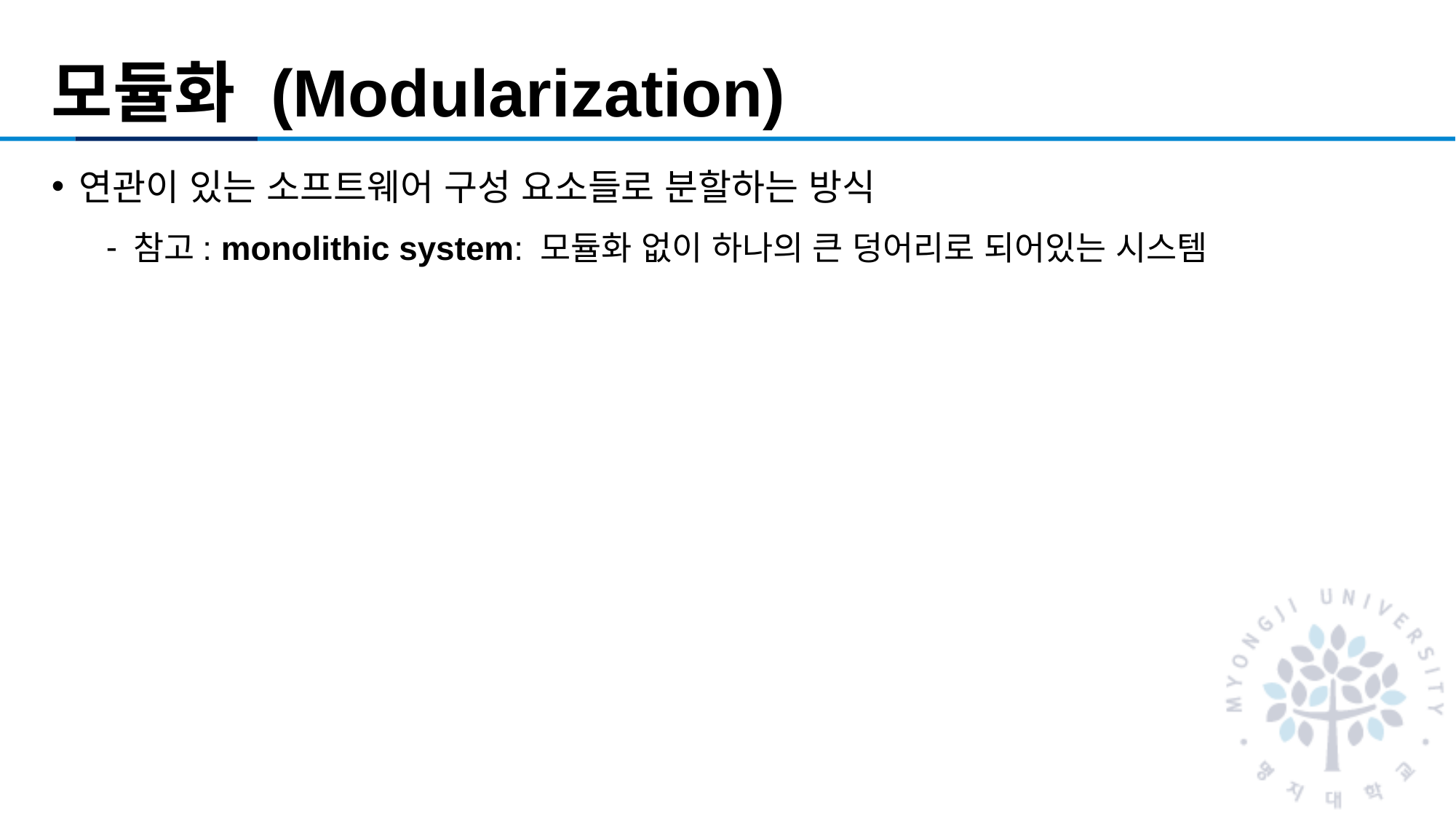

# 모듈화 (Modularization)
연관이 있는 소프트웨어 구성 요소들로 분할하는 방식
참고: monolithic system: 모듈화 없이 하나의 큰 덩어리로 되어있는 시스템